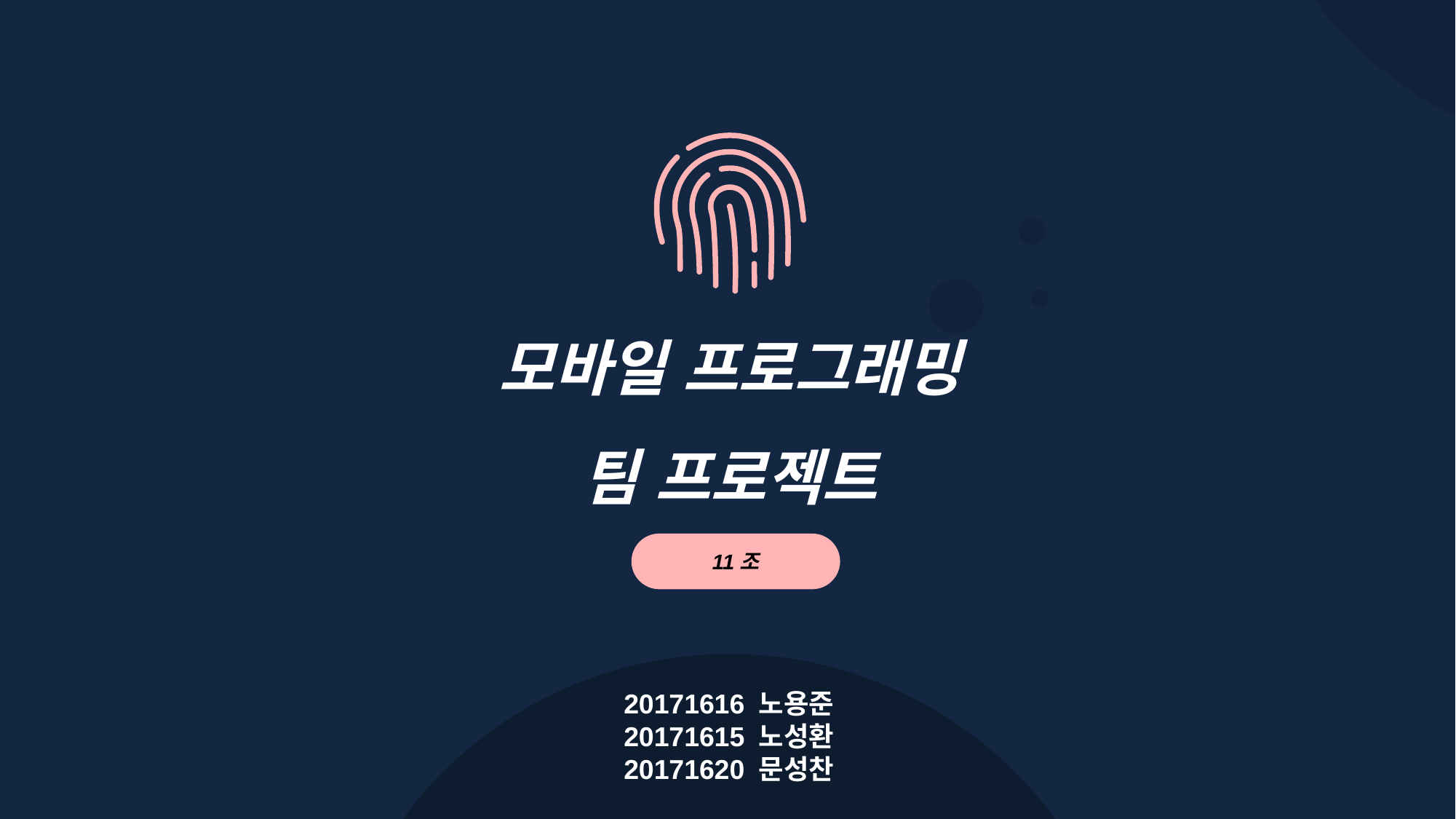

모바일 프로그래밍
팀 프로젝트

11조

20171616 노용준
20171615 노성환
20171620 문성찬